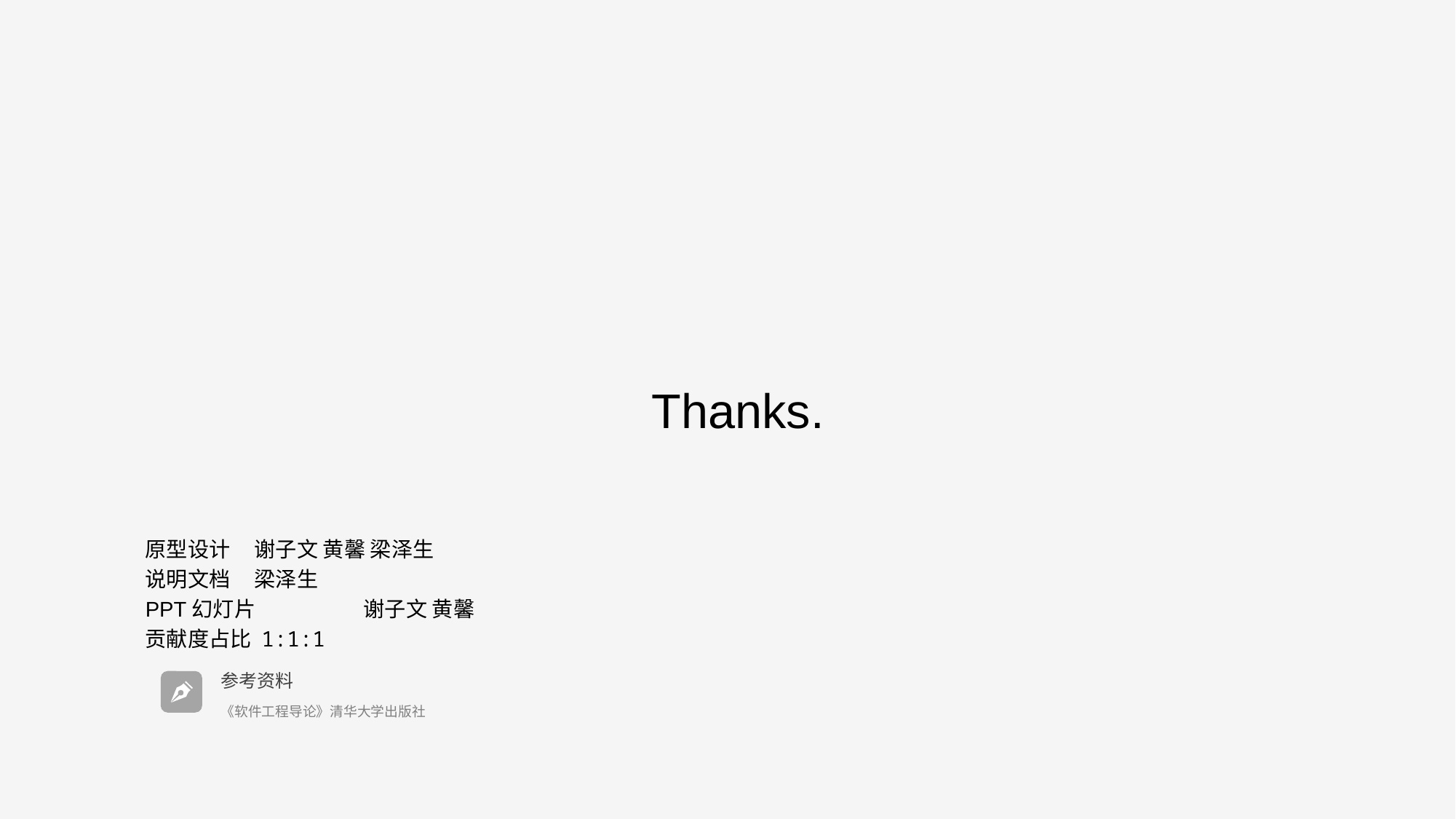

Thanks.
原型设计 	谢子文 黄馨 梁泽生
说明文档	梁泽生
PPT幻灯片	谢子文 黄馨
贡献度占比 1:1:1
参考资料

《软件工程导论》清华大学出版社